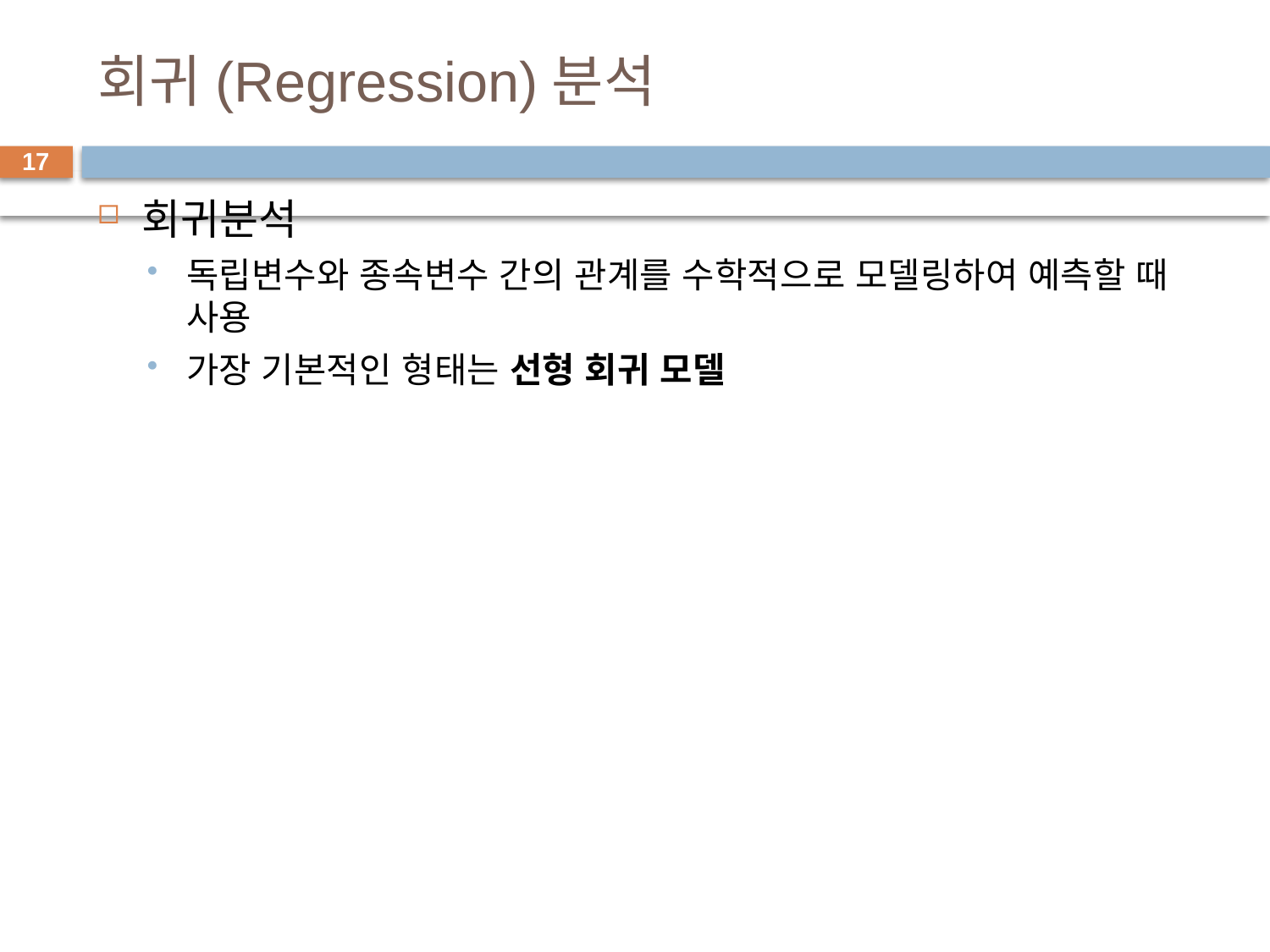

# 회귀(Regression)분석
17
회귀분석
독립변수와 종속변수 간의 관계를 수학적으로 모델링하여 예측할 때 사용
가장 기본적인 형태는 선형 회귀 모델